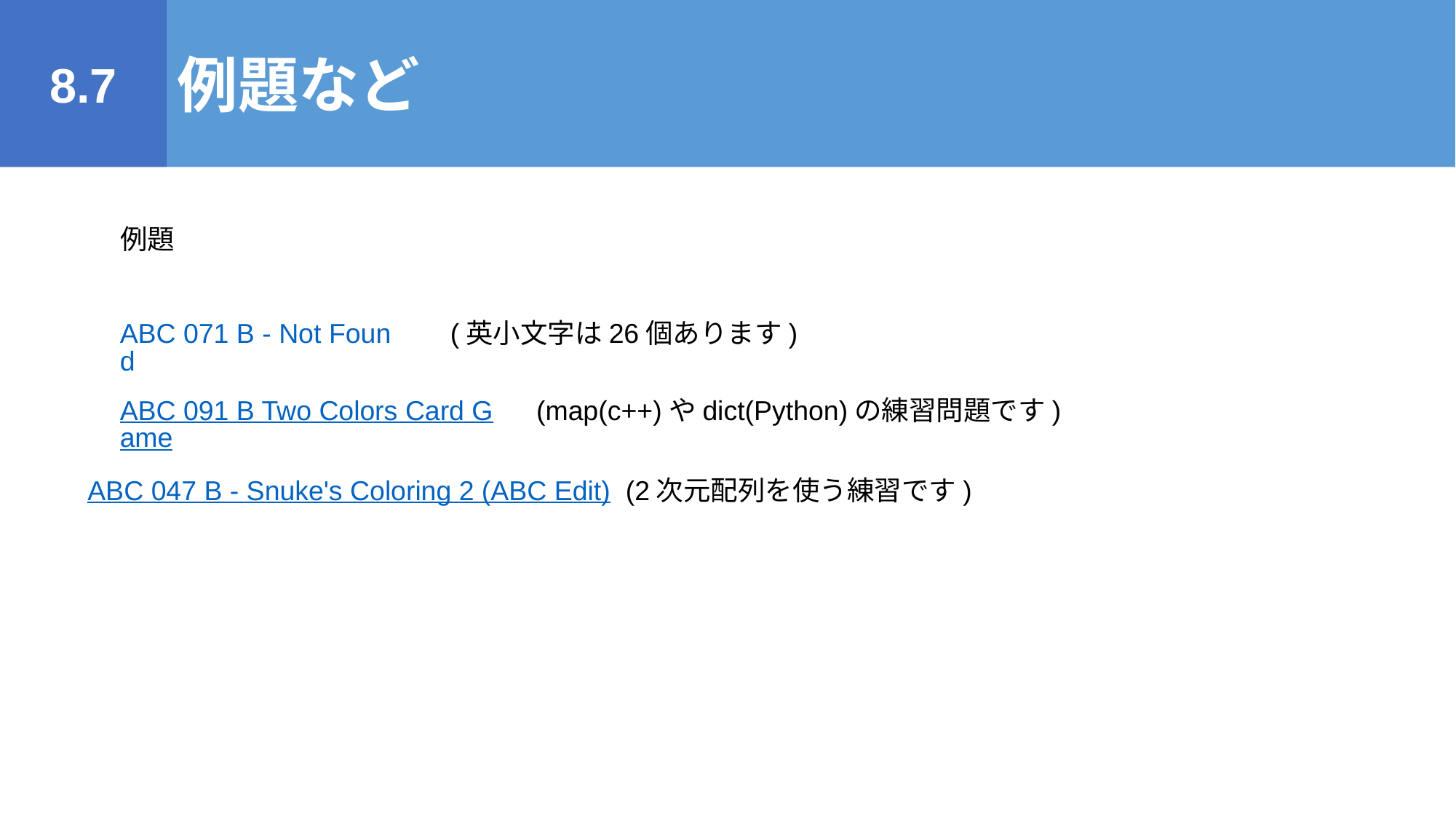

8.7
例題など
例題
ABC 071 B - Not Found
(英小文字は26個あります)
ABC 091 B Two Colors Card Game
(map(c++)やdict(Python)の練習問題です)
ABC 047 B - Snuke's Coloring 2 (ABC Edit)
(2次元配列を使う練習です)